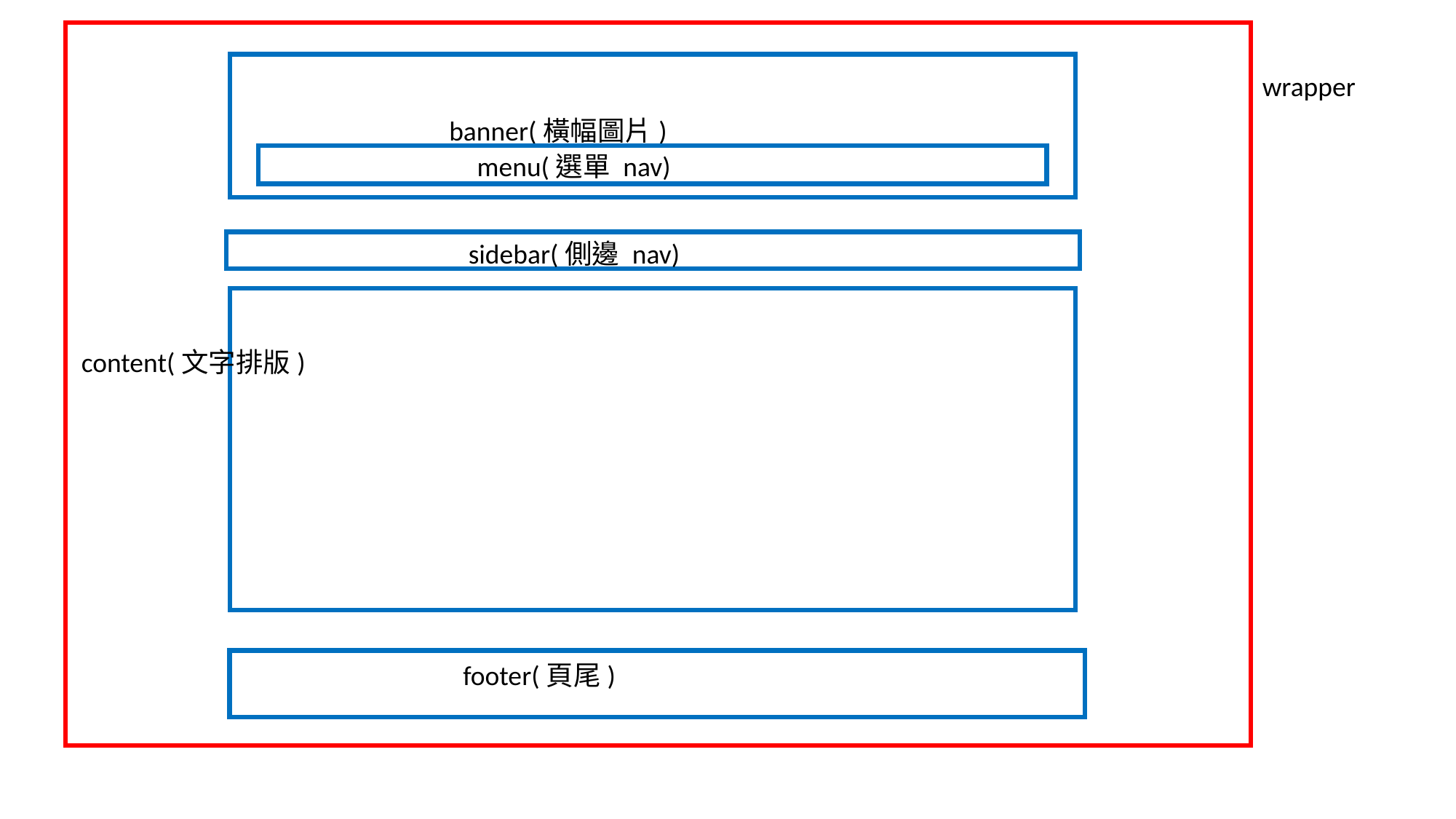

wrapper
banner(橫幅圖片)
menu(選單 nav)

sidebar(側邊 nav)

content(文字排版)

footer(頁尾)